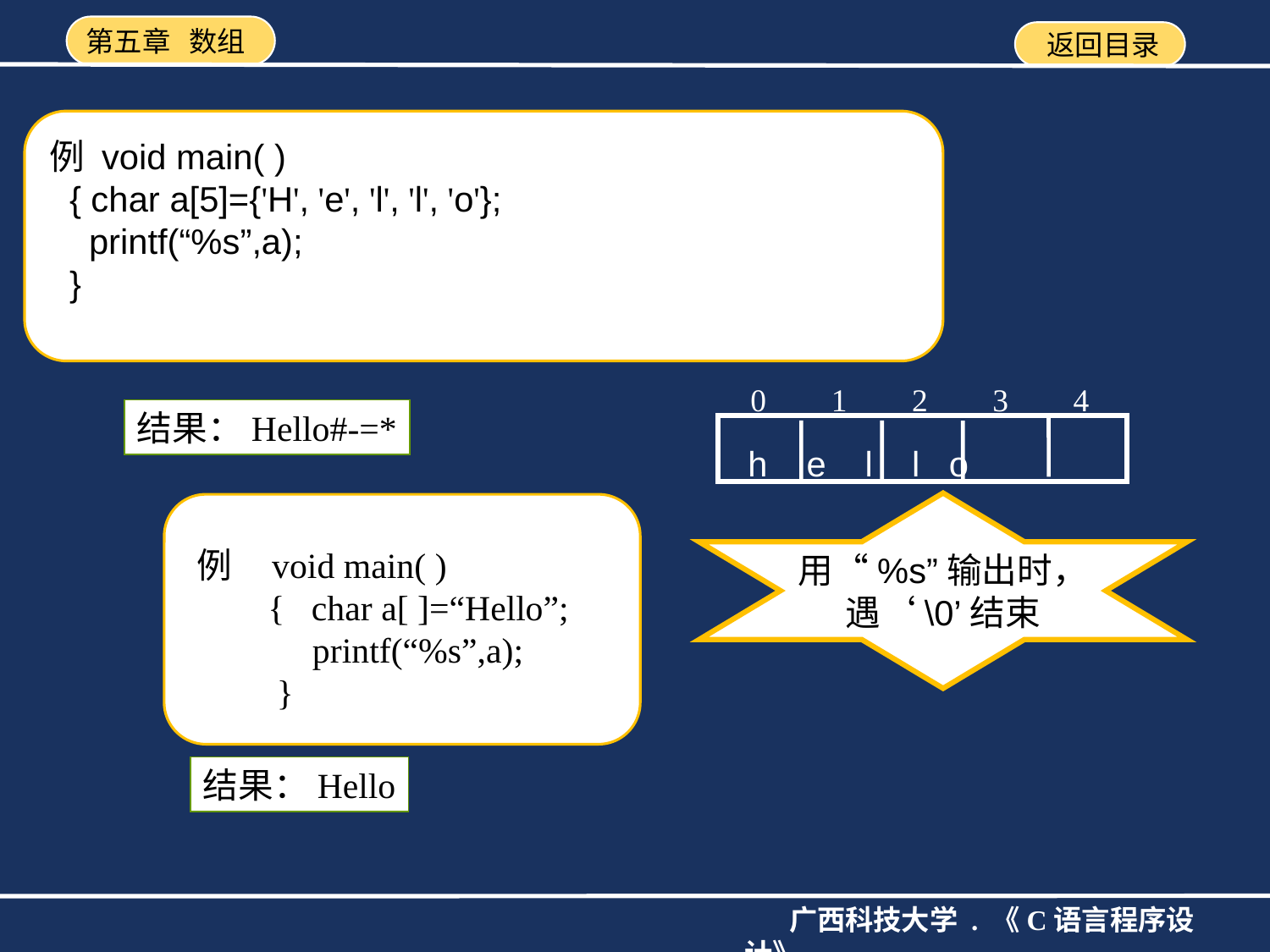

例 void main( )
  { char a[5]={'H', 'e', 'l', 'l', 'o'};
    printf(“%s”,a);
  }
0
1
2
3
4
 h    e    l    l   o

结果：Hello#-=*
用“%s”输出时，遇‘\0’结束

例    void main( )
        {   char a[ ]=“Hello”;
             printf(“%s”,a);
         }
结果：Hello